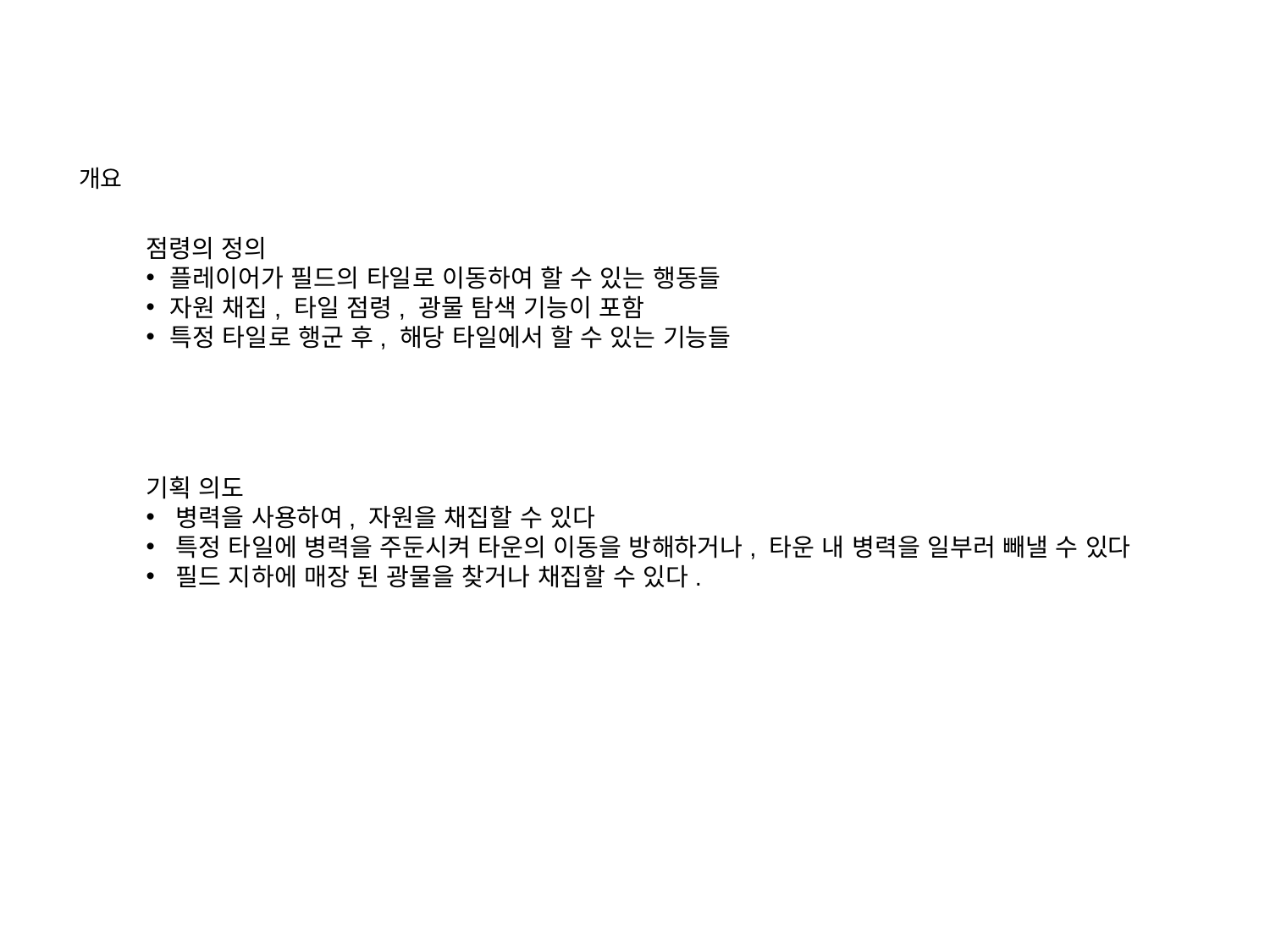

개요
점령의 정의
플레이어가 필드의 타일로 이동하여 할 수 있는 행동들
자원 채집, 타일 점령, 광물 탐색 기능이 포함
특정 타일로 행군 후, 해당 타일에서 할 수 있는 기능들
기획 의도
병력을 사용하여, 자원을 채집할 수 있다
특정 타일에 병력을 주둔시켜 타운의 이동을 방해하거나, 타운 내 병력을 일부러 빼낼 수 있다
필드 지하에 매장 된 광물을 찾거나 채집할 수 있다.